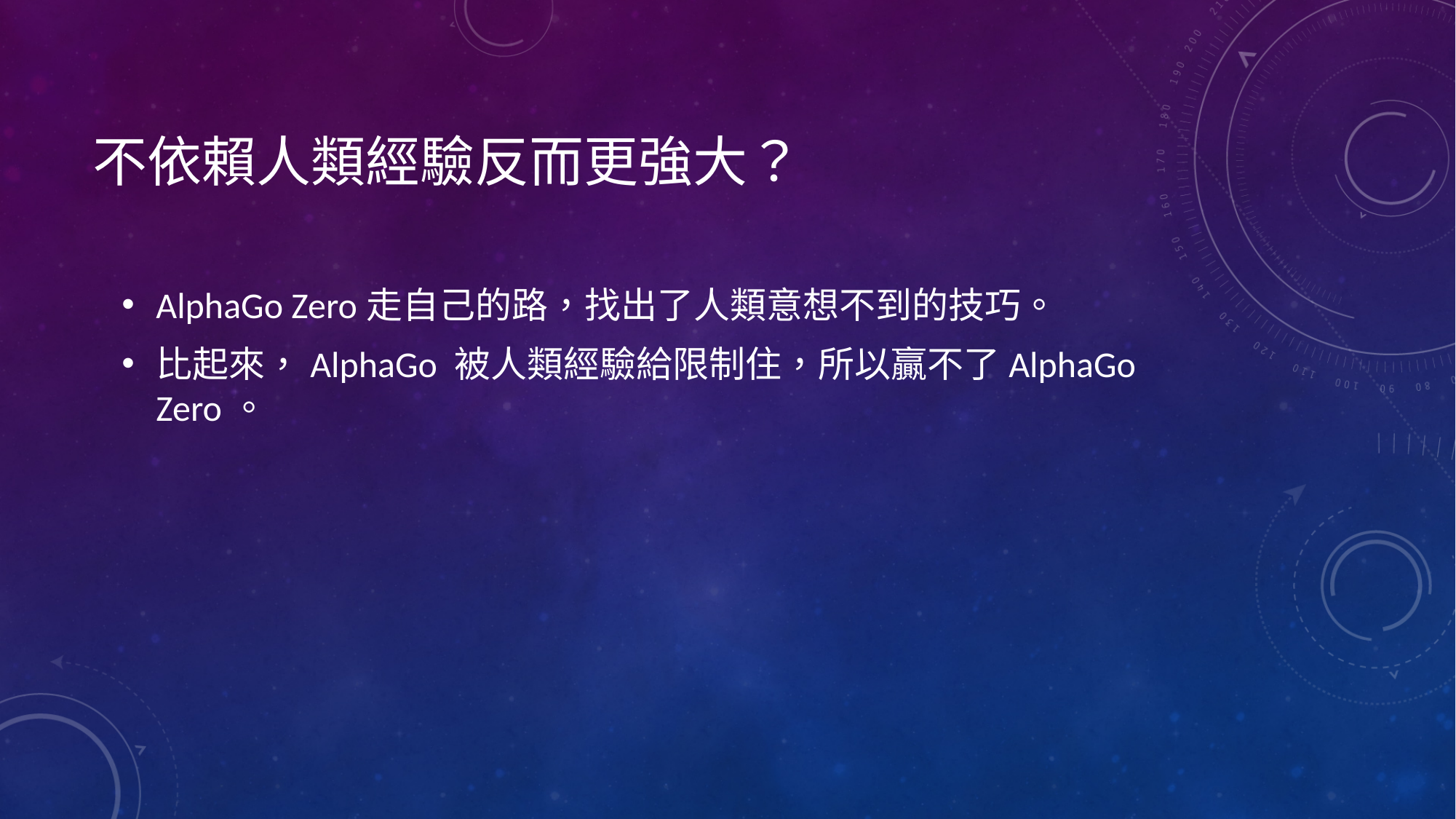

# 不依賴人類經驗反而更強大？
AlphaGo Zero走自己的路，找出了人類意想不到的技巧。
比起來，AlphaGo 被人類經驗給限制住，所以贏不了AlphaGo Zero。